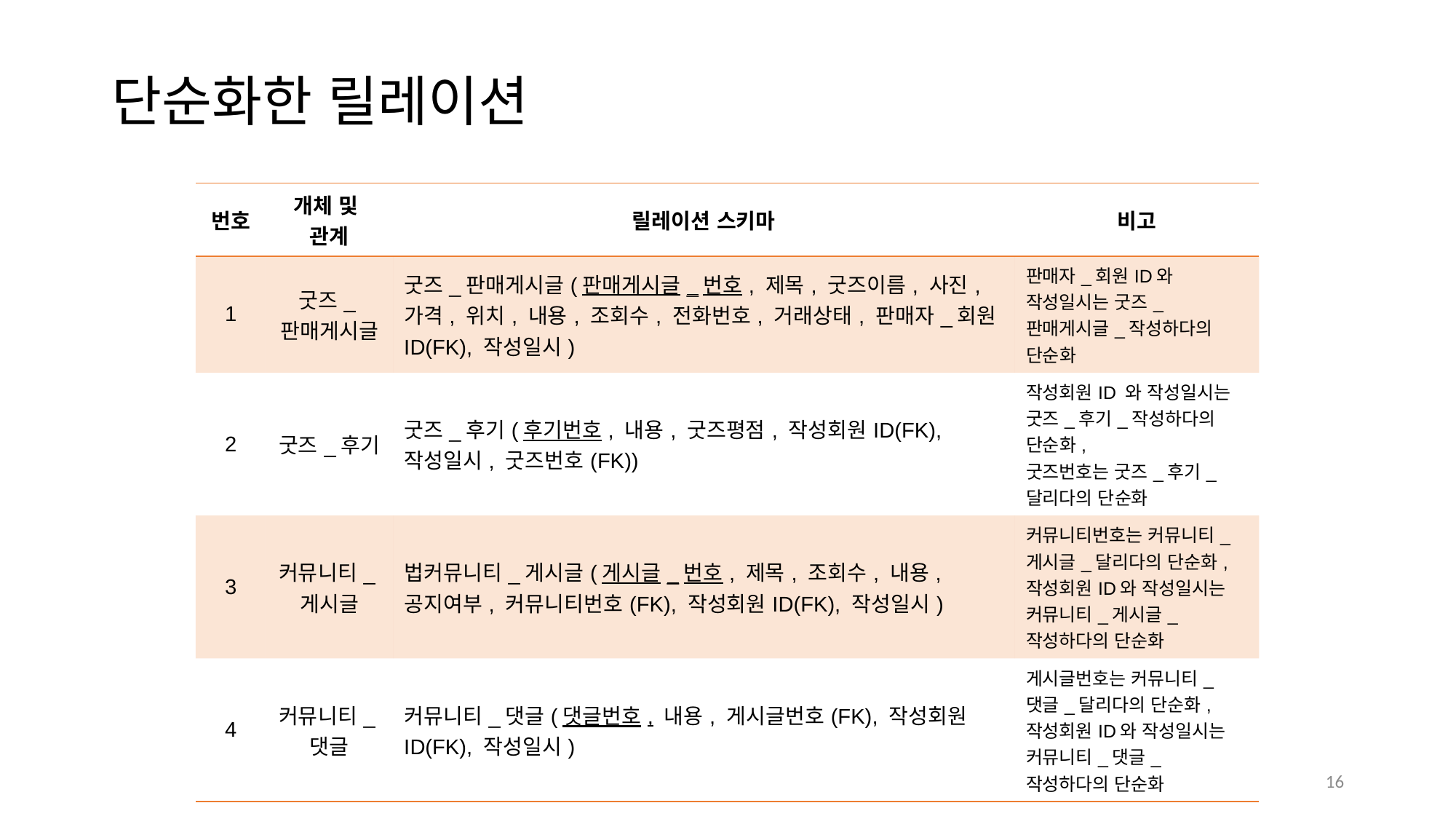

단순화한 릴레이션
| 번호​ | 개체 및 관계​ | 릴레이션 스키마​ | 비고​ |
| --- | --- | --- | --- |
| 1​ | 굿즈\_판매게시글 | 굿즈\_판매게시글(판매게시글\_번호, 제목, 굿즈이름, 사진, 가격, 위치, 내용, 조회수, 전화번호, 거래상태, 판매자\_회원ID(FK), 작성일시) | 판매자\_회원ID와 작성일시는 굿즈\_판매게시글\_작성하다의 단순화 |
| 2​ | 굿즈\_후기 | 굿즈\_후기(후기번호, 내용, 굿즈평점, 작성회원ID(FK), 작성일시, 굿즈번호(FK)) | 작성회원ID 와 작성일시는 굿즈\_후기\_작성하다의 단순화, 굿즈번호는 굿즈\_후기\_달리다의 단순화 |
| 3​ | 커뮤니티\_게시글 | 법커뮤니티\_게시글(게시글\_번호, 제목, 조회수, 내용, 공지여부, 커뮤니티번호(FK), 작성회원ID(FK), 작성일시) | 커뮤니티번호는 커뮤니티\_게시글\_달리다의 단순화, 작성회원ID와 작성일시는 커뮤니티\_게시글\_작성하다의 단순화 |
| 4​ | 커뮤니티\_댓글 | 커뮤니티\_댓글(댓글번호, 내용, 게시글번호(FK), 작성회원ID(FK), 작성일시) | 게시글번호는 커뮤니티\_댓글\_달리다의 단순화, 작성회원ID와 작성일시는 커뮤니티\_댓글\_작성하다의 단순화 |
16